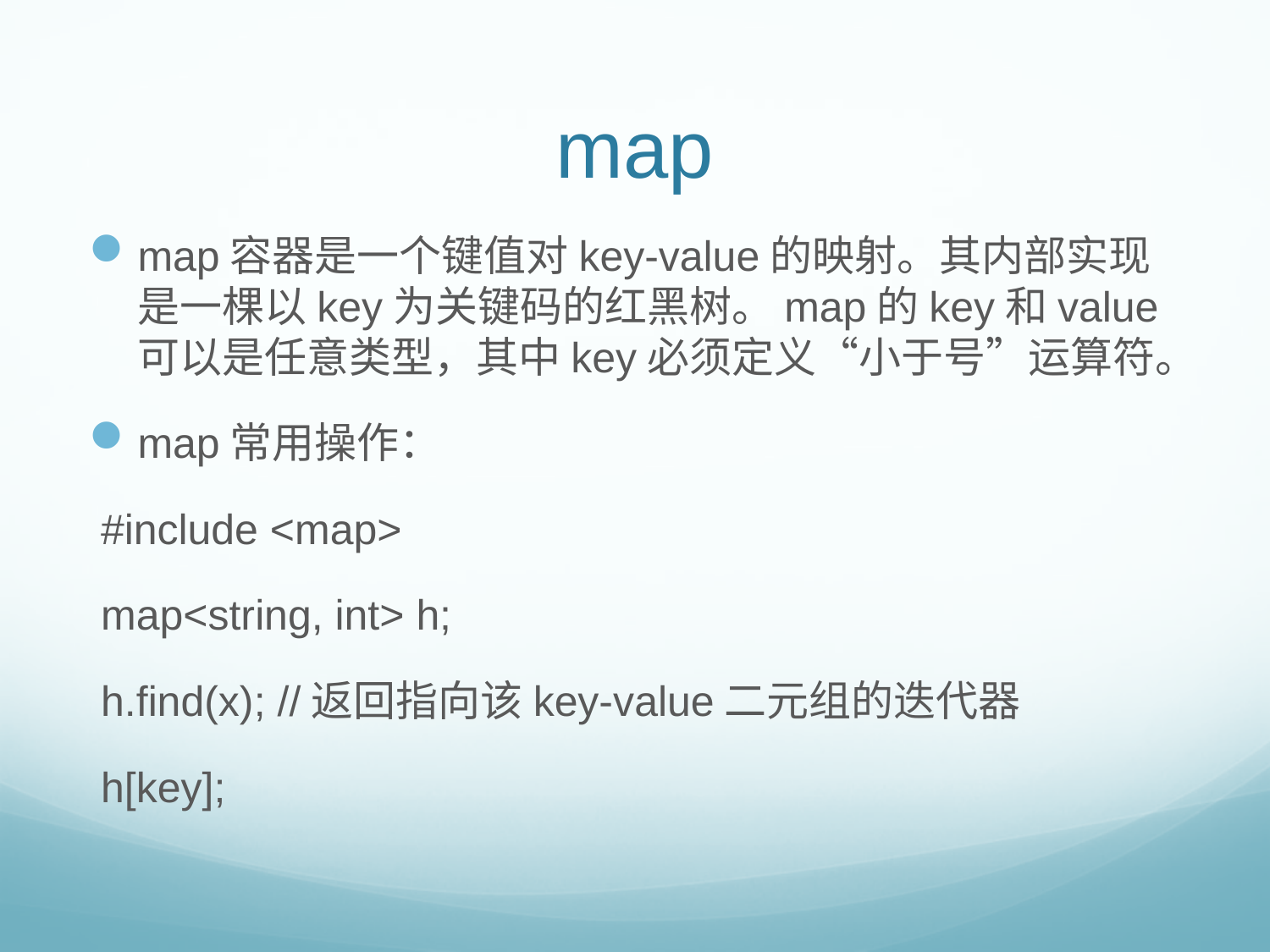

# map
map容器是一个键值对key-value的映射。其内部实现是一棵以key为关键码的红黑树。map的key和value可以是任意类型，其中key必须定义“小于号”运算符。
map常用操作：
 #include <map>
 map<string, int> h;
 h.find(x); //返回指向该key-value二元组的迭代器
 h[key];